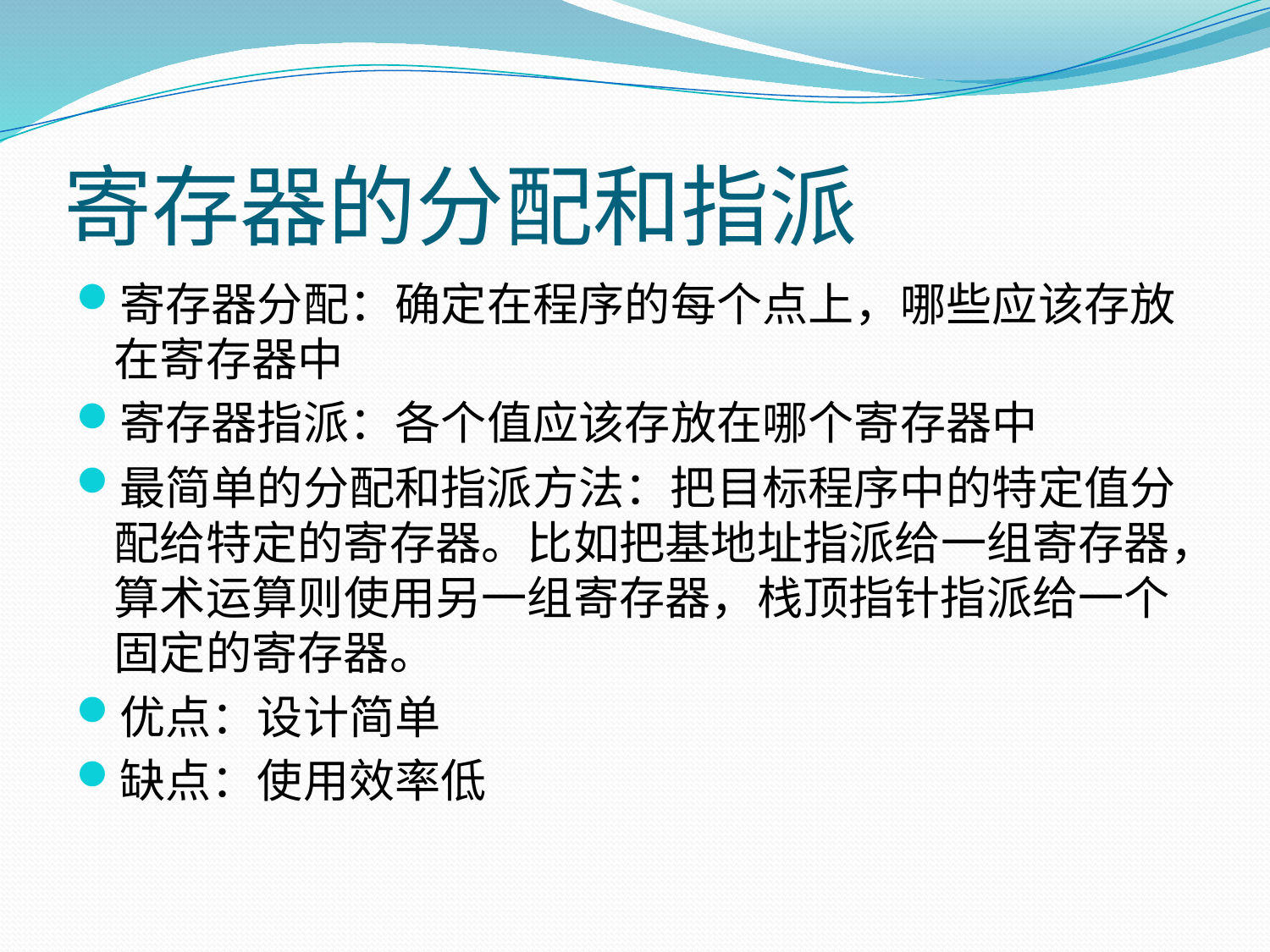

# 寄存器的分配和指派
寄存器分配：确定在程序的每个点上，哪些应该存放在寄存器中
寄存器指派：各个值应该存放在哪个寄存器中
最简单的分配和指派方法：把目标程序中的特定值分配给特定的寄存器。比如把基地址指派给一组寄存器，算术运算则使用另一组寄存器，栈顶指针指派给一个固定的寄存器。
优点：设计简单
缺点：使用效率低